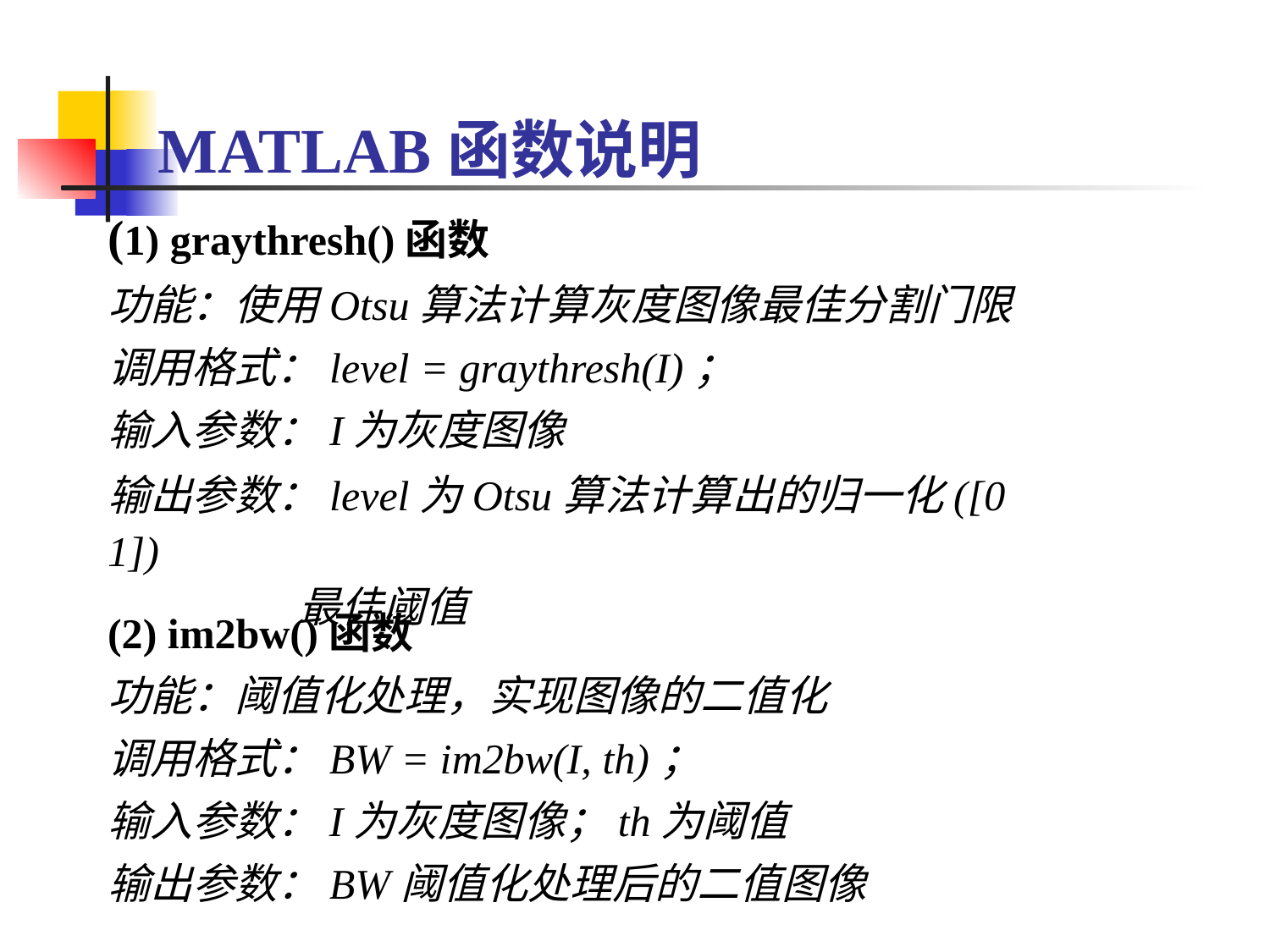

# MATLAB函数说明
(1) graythresh()函数
功能：使用Otsu算法计算灰度图像最佳分割门限
调用格式：level = graythresh(I)；
输入参数：I为灰度图像
输出参数：level为Otsu算法计算出的归一化([0 1])
                   最佳阈值

(2) im2bw()函数
功能：阈值化处理，实现图像的二值化
调用格式：BW = im2bw(I, th)；
输入参数：I为灰度图像；th为阈值
输出参数：BW阈值化处理后的二值图像